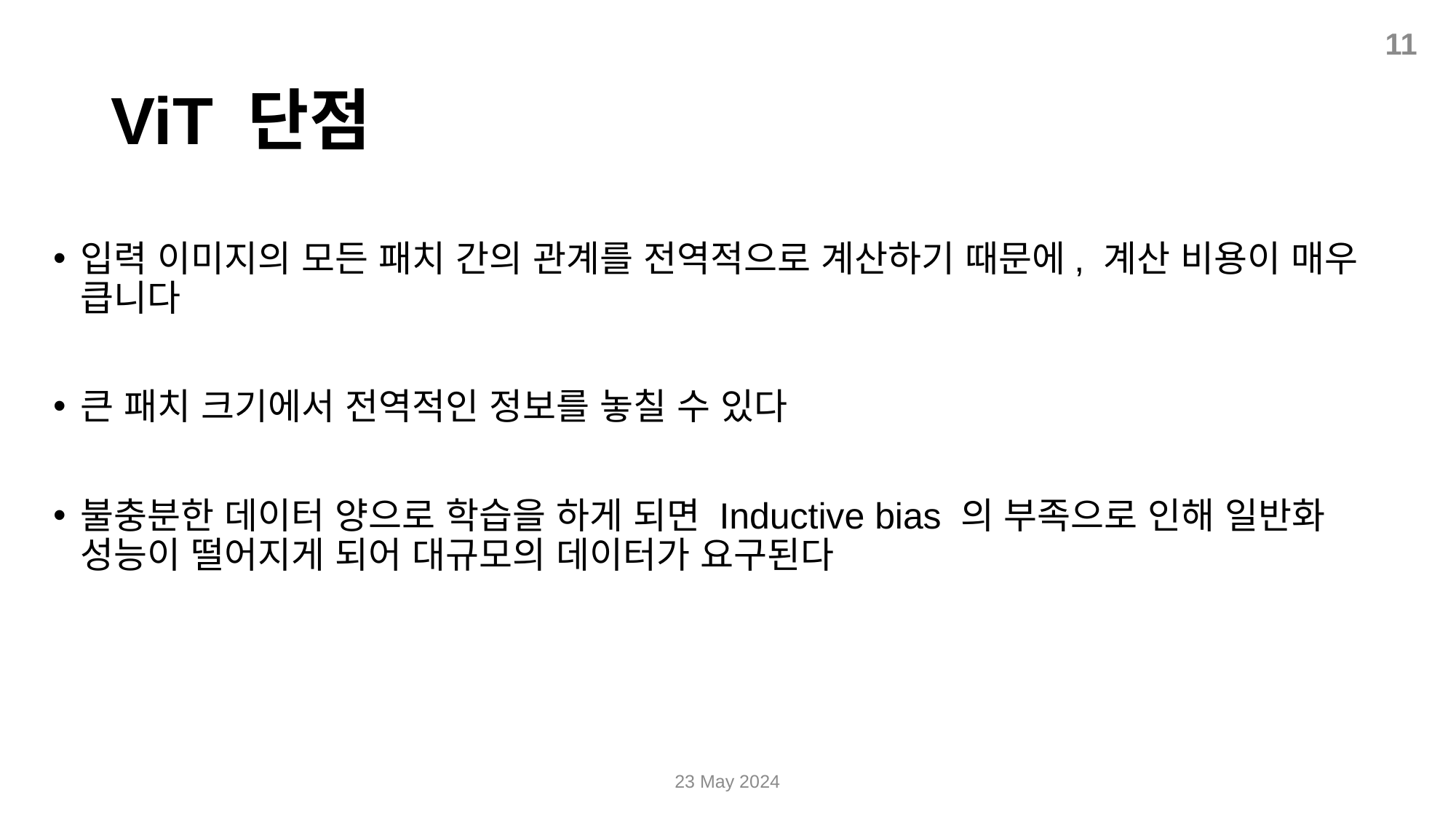

11
# ViT 단점

입력 이미지의 모든 패치 간의 관계를 전역적으로 계산하기 때문에, 계산 비용이 매우 큽니다

큰 패치 크기에서 전역적인 정보를 놓칠 수 있다

불충분한 데이터 양으로 학습을 하게 되면 Inductive bias 의 부족으로 인해 일반화 성능이 떨어지게 되어 대규모의 데이터가 요구된다
23 May 2024